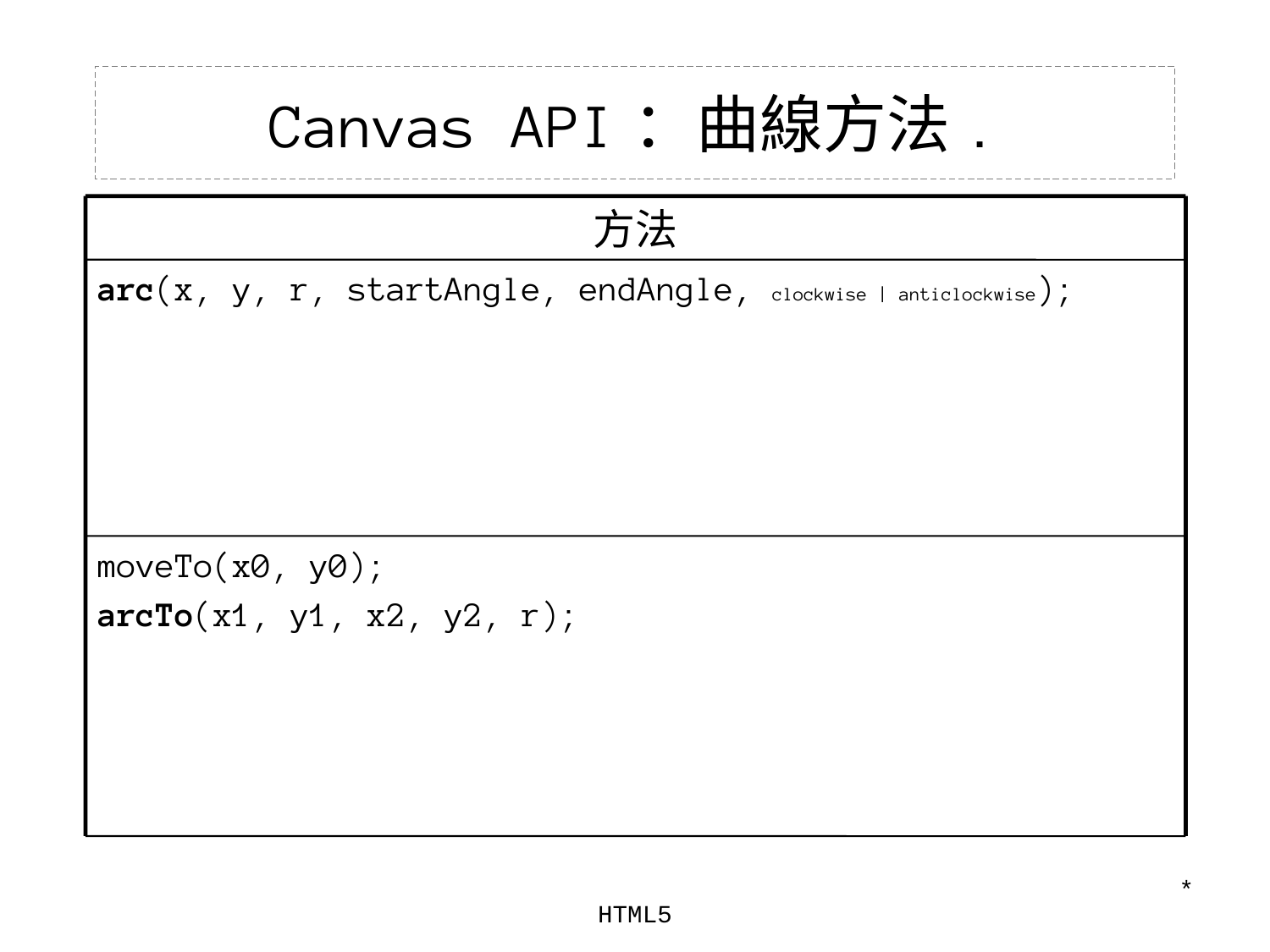

# Canvas API：曲線方法.
方法

arc(x, y, r, startAngle, endAngle, clockwise | anticlockwise);

moveTo(x0, y0);
arcTo(x1, y1, x2, y2, r);

*
HTML5